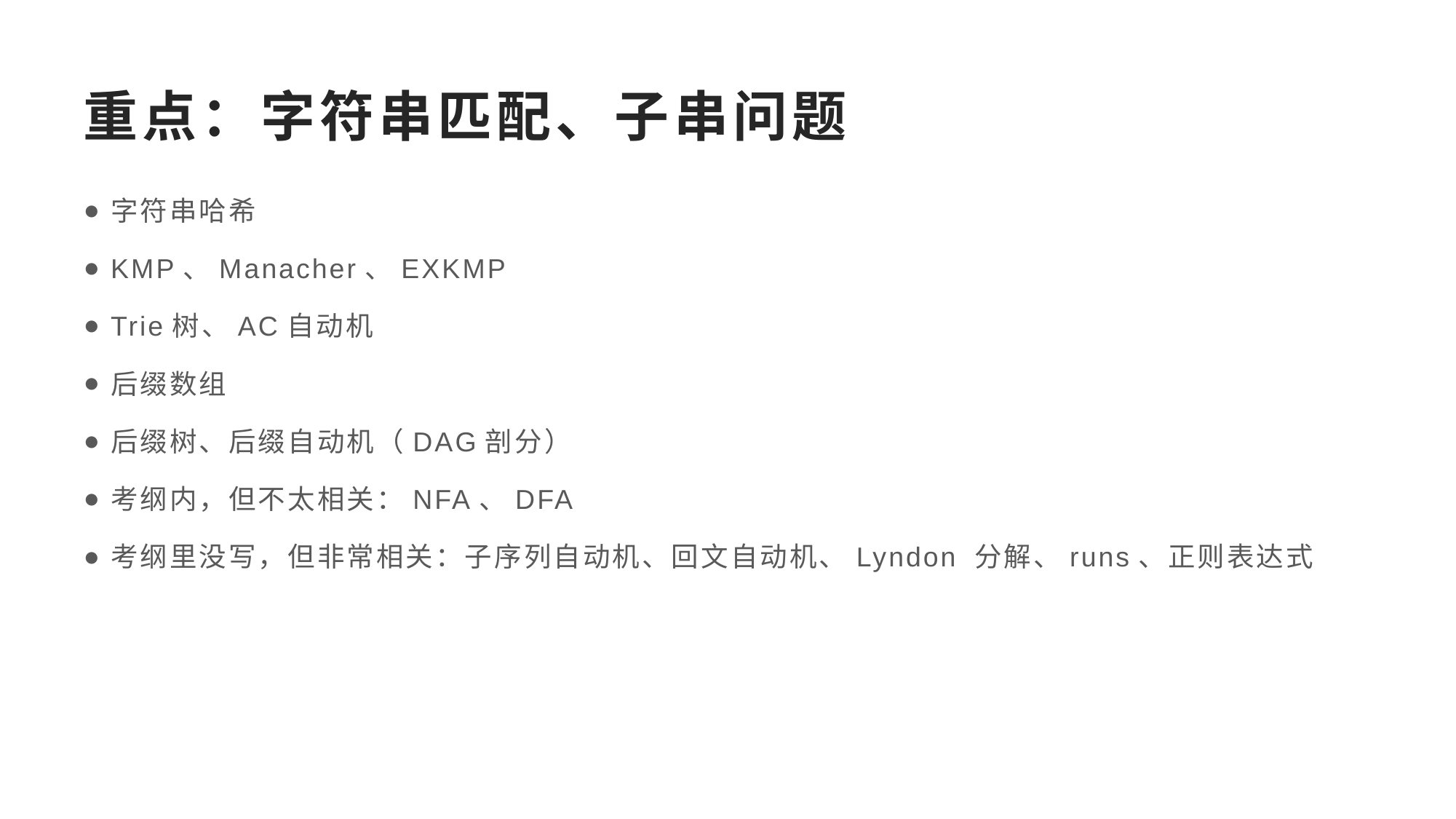

# 重点：字符串匹配、子串问题
字符串哈希
KMP、Manacher、EXKMP
Trie树、AC自动机
后缀数组
后缀树、后缀自动机（DAG剖分）
考纲内，但不太相关：NFA、DFA
考纲里没写，但非常相关：子序列自动机、回文自动机、Lyndon 分解、runs、正则表达式